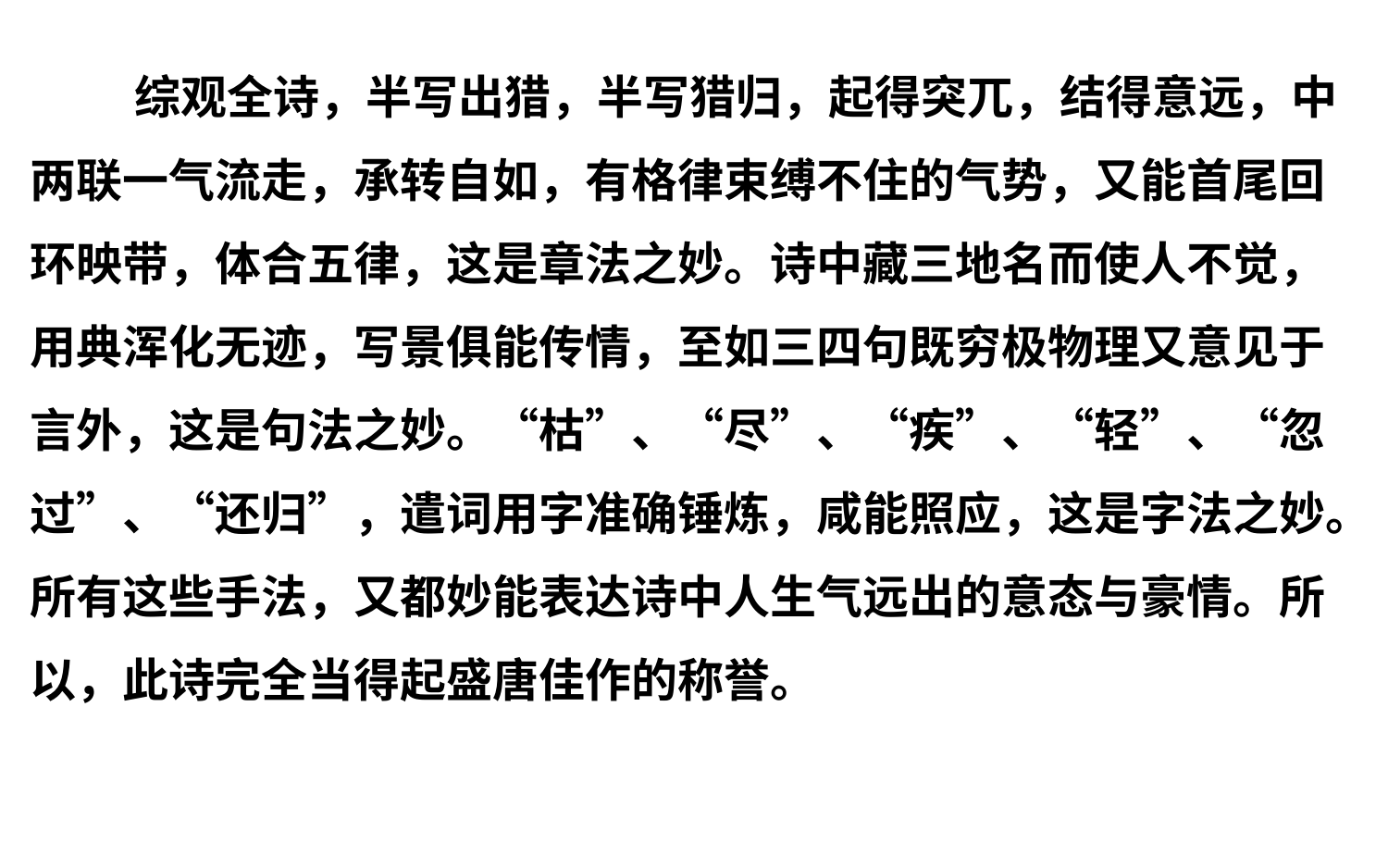

综观全诗，半写出猎，半写猎归，起得突兀，结得意远，中两联一气流走，承转自如，有格律束缚不住的气势，又能首尾回环映带，体合五律，这是章法之妙。诗中藏三地名而使人不觉，用典浑化无迹，写景俱能传情，至如三四句既穷极物理又意见于言外，这是句法之妙。“枯”、“尽”、“疾”、“轻”、“忽过”、“还归”，遣词用字准确锤炼，咸能照应，这是字法之妙。所有这些手法，又都妙能表达诗中人生气远出的意态与豪情。所以，此诗完全当得起盛唐佳作的称誉。